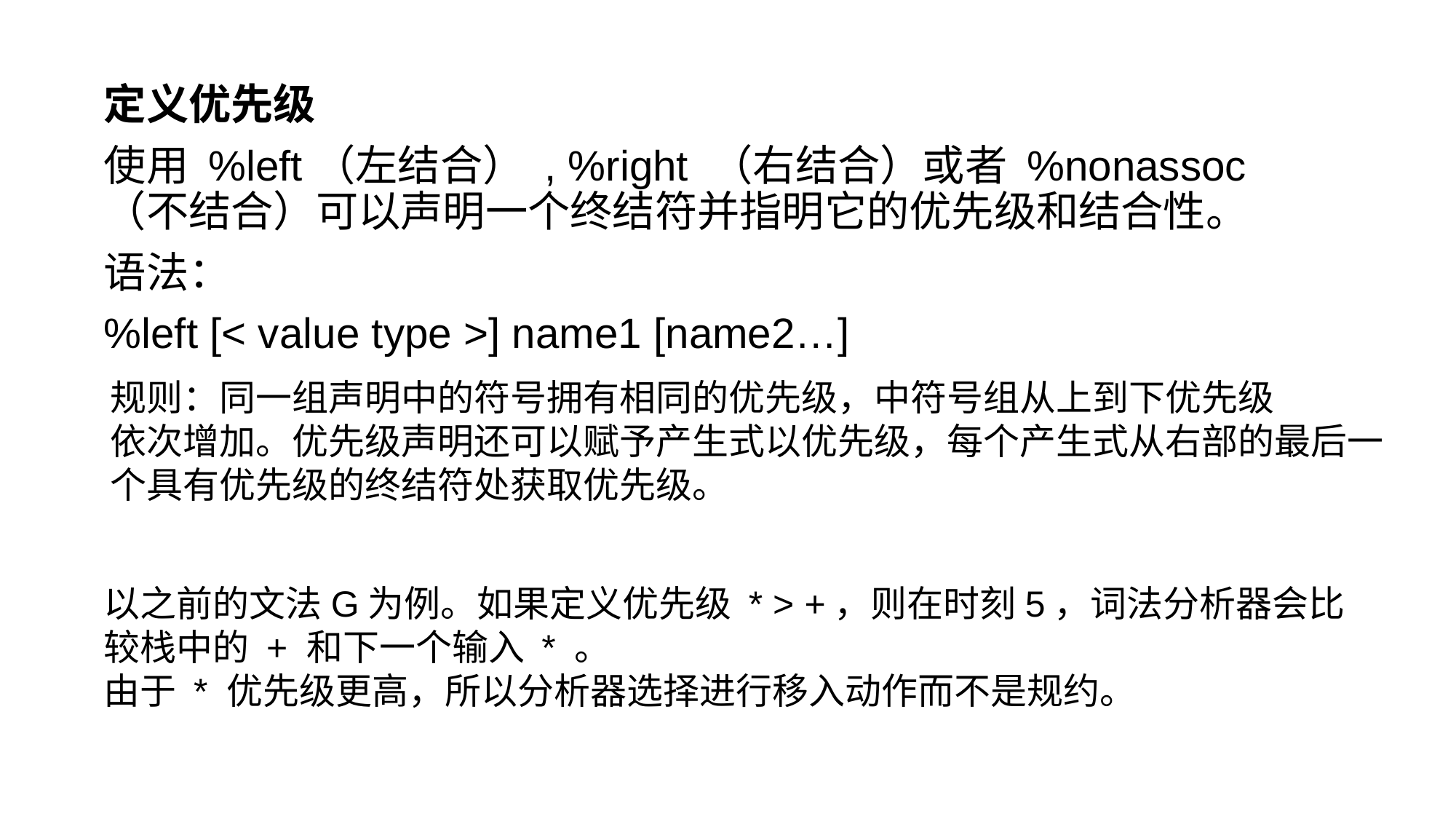

定义优先级
使用 %left（左结合） , %right （右结合）或者 %nonassoc（不结合）可以声明一个终结符并指明它的优先级和结合性。
语法：
%left [< value type >] name1 [name2…]
规则：同一组声明中的符号拥有相同的优先级，中符号组从上到下优先级
依次增加。优先级声明还可以赋予产生式以优先级，每个产生式从右部的最后一
个具有优先级的终结符处获取优先级。
以之前的文法G为例。如果定义优先级 * > +，则在时刻5，词法分析器会比较栈中的 + 和下一个输入 * 。
由于 * 优先级更高，所以分析器选择进行移入动作而不是规约。